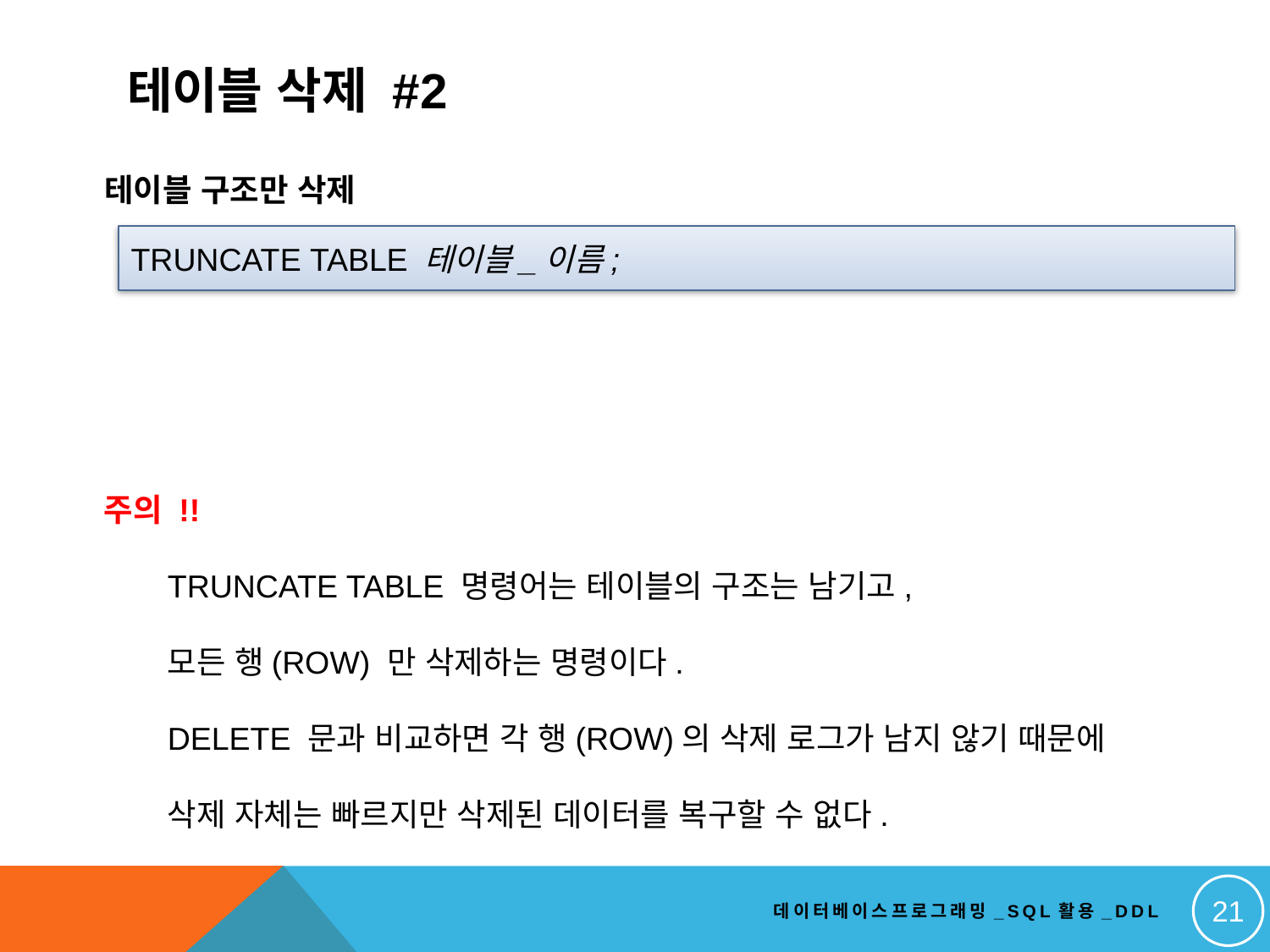

# 테이블 삭제 #2
테이블 구조만 삭제
TRUNCATE TABLE 테이블_이름;
주의 !!
TRUNCATE TABLE 명령어는 테이블의 구조는 남기고,
모든 행(ROW) 만 삭제하는 명령이다.
DELETE 문과 비교하면 각 행(ROW)의 삭제 로그가 남지 않기 때문에
삭제 자체는 빠르지만 삭제된 데이터를 복구할 수 없다.
21
데이터베이스프로그래밍_SQL활용_DDL